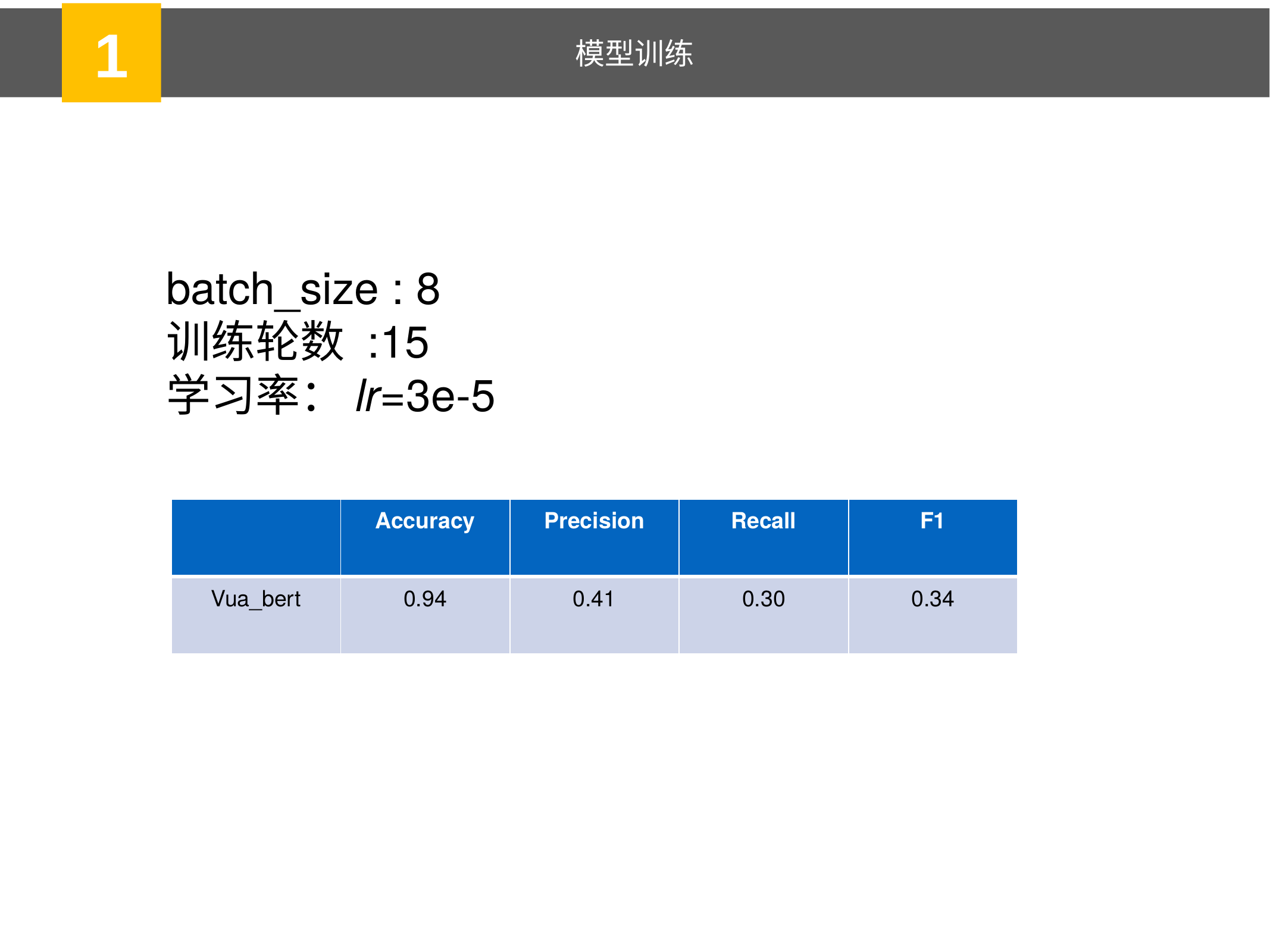

1
模型训练

batch_size : 8
训练轮数 :15
学习率：lr=3e-5
|  | Accuracy | Precision | Recall | F1 |
| --- | --- | --- | --- | --- |
| Vua\_bert | 0.94 | 0.41 | 0.30 | 0.34 |